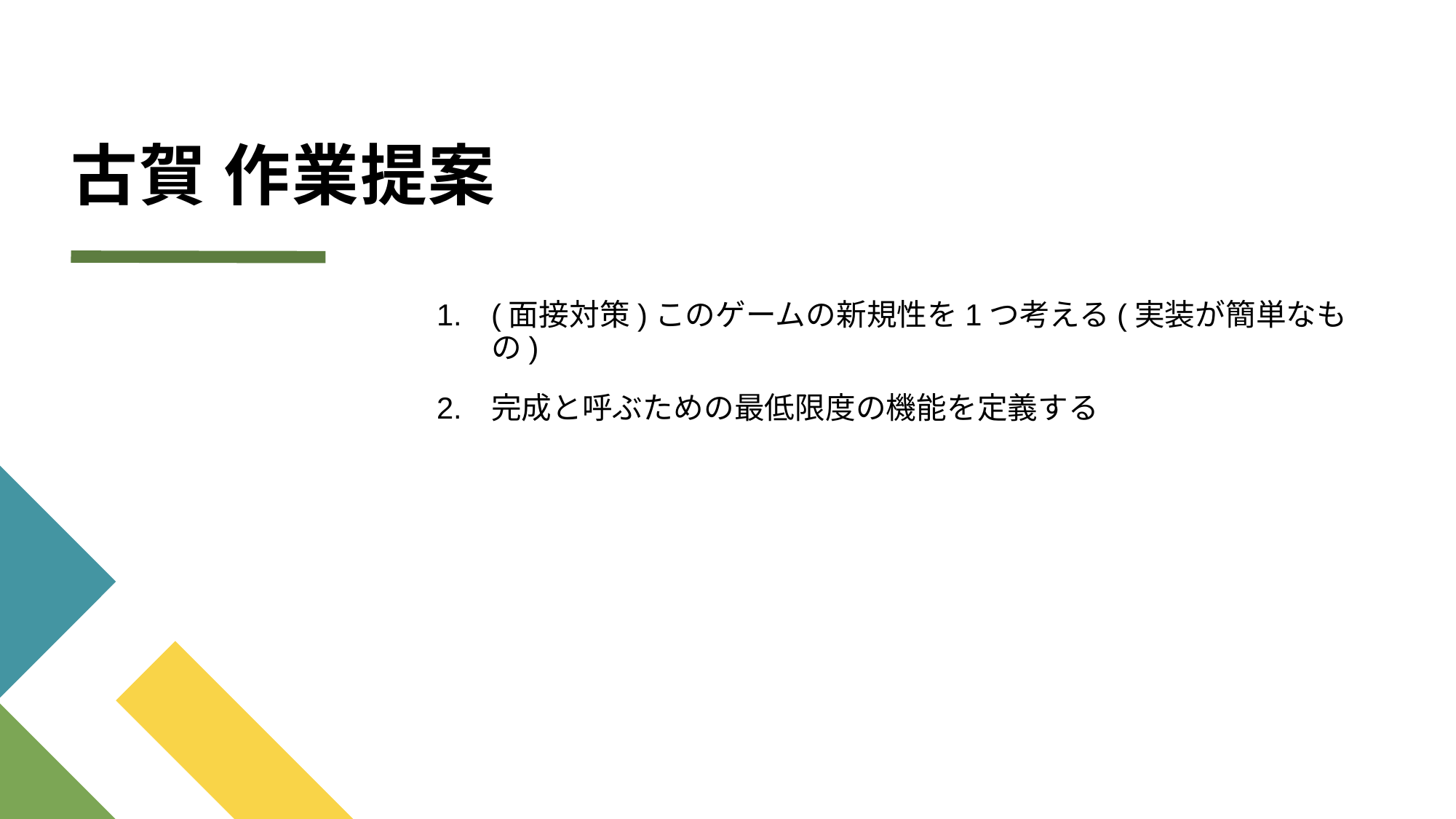

# 古賀 作業提案
(面接対策)このゲームの新規性を1つ考える(実装が簡単なもの)
完成と呼ぶための最低限度の機能を定義する